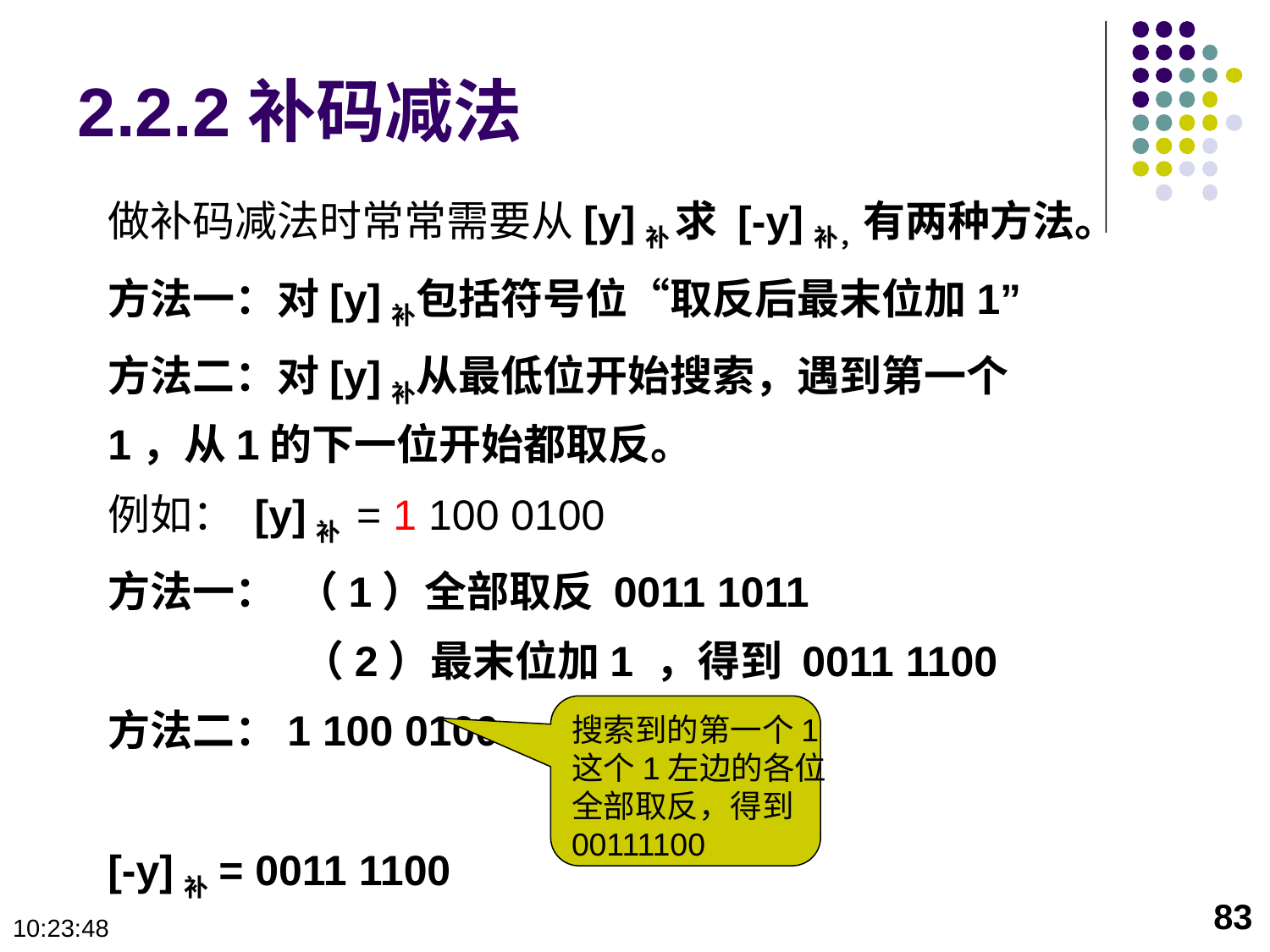

# 2.2.2补码减法
做补码减法时常常需要从[y]补 求 [-y]补，有两种方法。
方法一：对[y]补包括符号位“取反后最末位加1”
方法二：对[y]补从最低位开始搜索，遇到第一个1，从1的下一位开始都取反。
例如： [y]补 = 1 100 0100
方法一：  （1）全部取反 0011 1011
	      （2）最末位加1 ，得到 0011 1100
方法二：1 100 0100

[-y]补= 0011 1100
搜索到的第一个1
这个1左边的各位
全部取反，得到
00111100
83
10:23:48